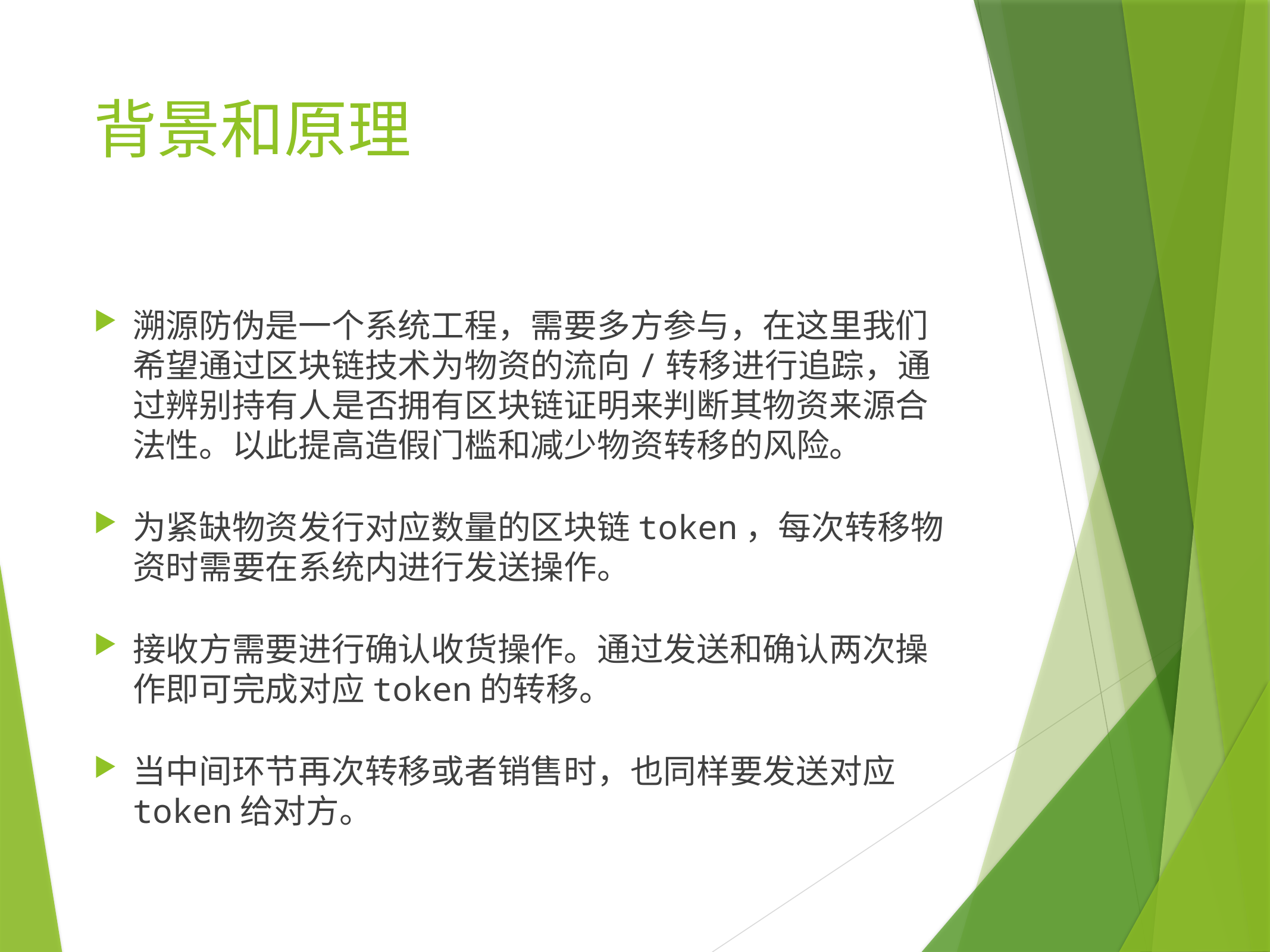

# 背景和原理
溯源防伪是一个系统工程，需要多方参与，在这里我们希望通过区块链技术为物资的流向/转移进行追踪，通过辨别持有人是否拥有区块链证明来判断其物资来源合法性。以此提高造假门槛和减少物资转移的风险。
为紧缺物资发行对应数量的区块链token，每次转移物资时需要在系统内进行发送操作。
接收方需要进行确认收货操作。通过发送和确认两次操作即可完成对应token的转移。
当中间环节再次转移或者销售时，也同样要发送对应token给对方。